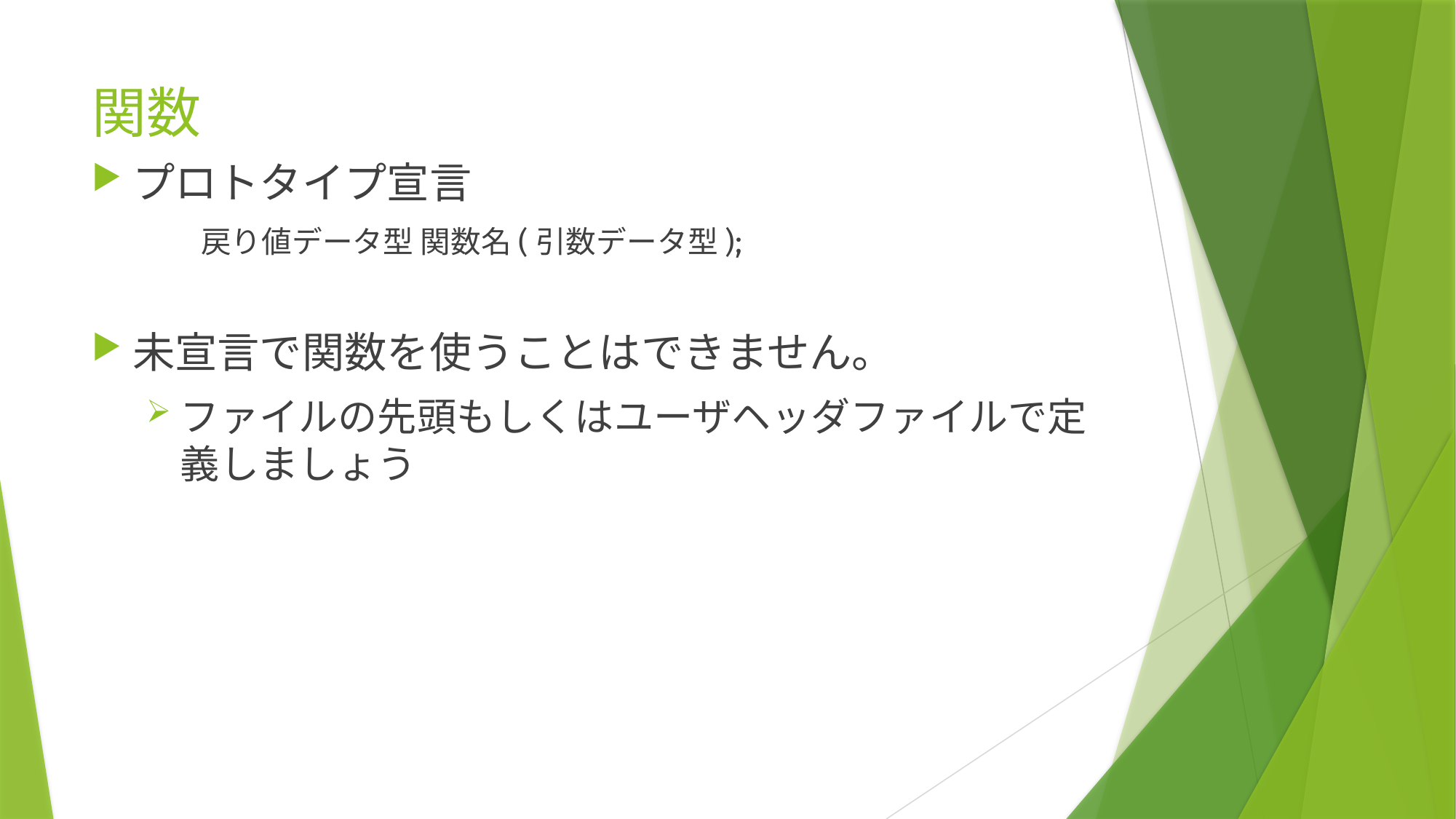

# 関数
プロトタイプ宣言
	戻り値データ型 関数名(引数データ型);

未宣言で関数を使うことはできません。
ファイルの先頭もしくはユーザヘッダファイルで定義しましょう